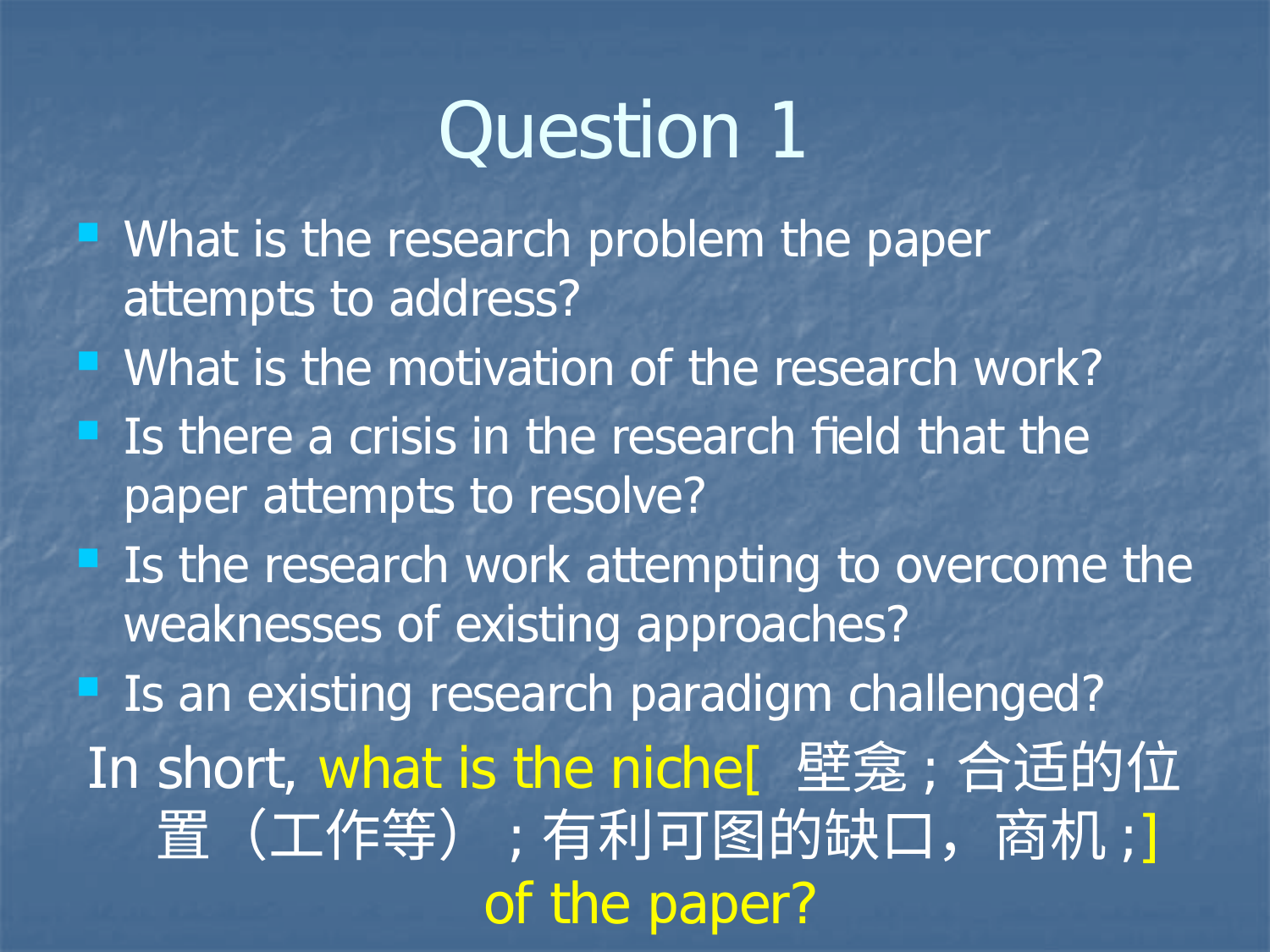

# Question 1
What is the research problem the paper attempts to address?
What is the motivation of the research work?
Is there a crisis in the research field that the paper attempts to resolve?
Is the research work attempting to overcome the weaknesses of existing approaches?
Is an existing research paradigm challenged?
In short, what is the niche[ 壁龛;合适的位置（工作等）;有利可图的缺口，商机;] of the paper?